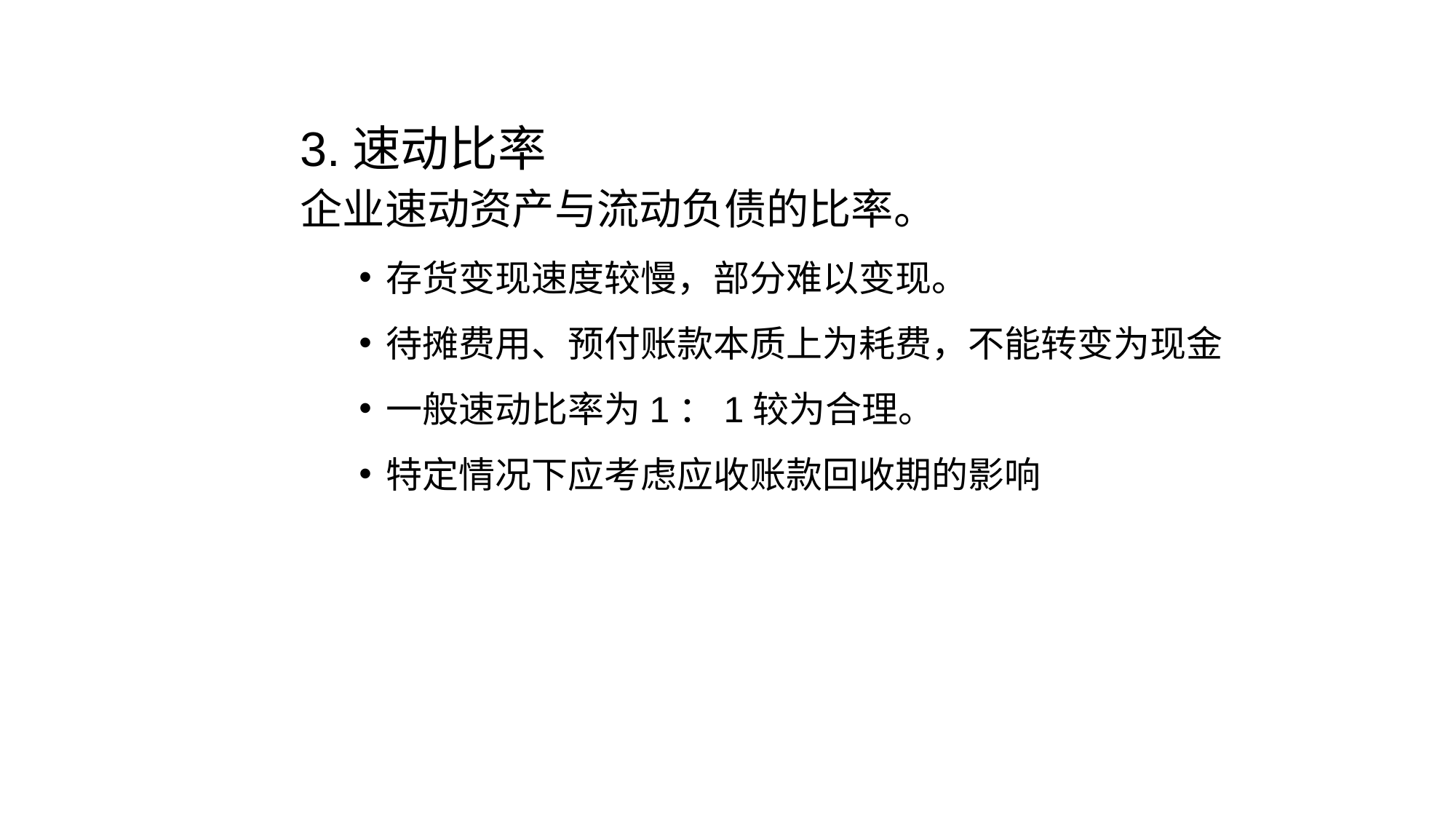

# 3.速动比率
企业速动资产与流动负债的比率。
存货变现速度较慢，部分难以变现。
待摊费用、预付账款本质上为耗费，不能转变为现金
一般速动比率为1：1较为合理。
特定情况下应考虑应收账款回收期的影响